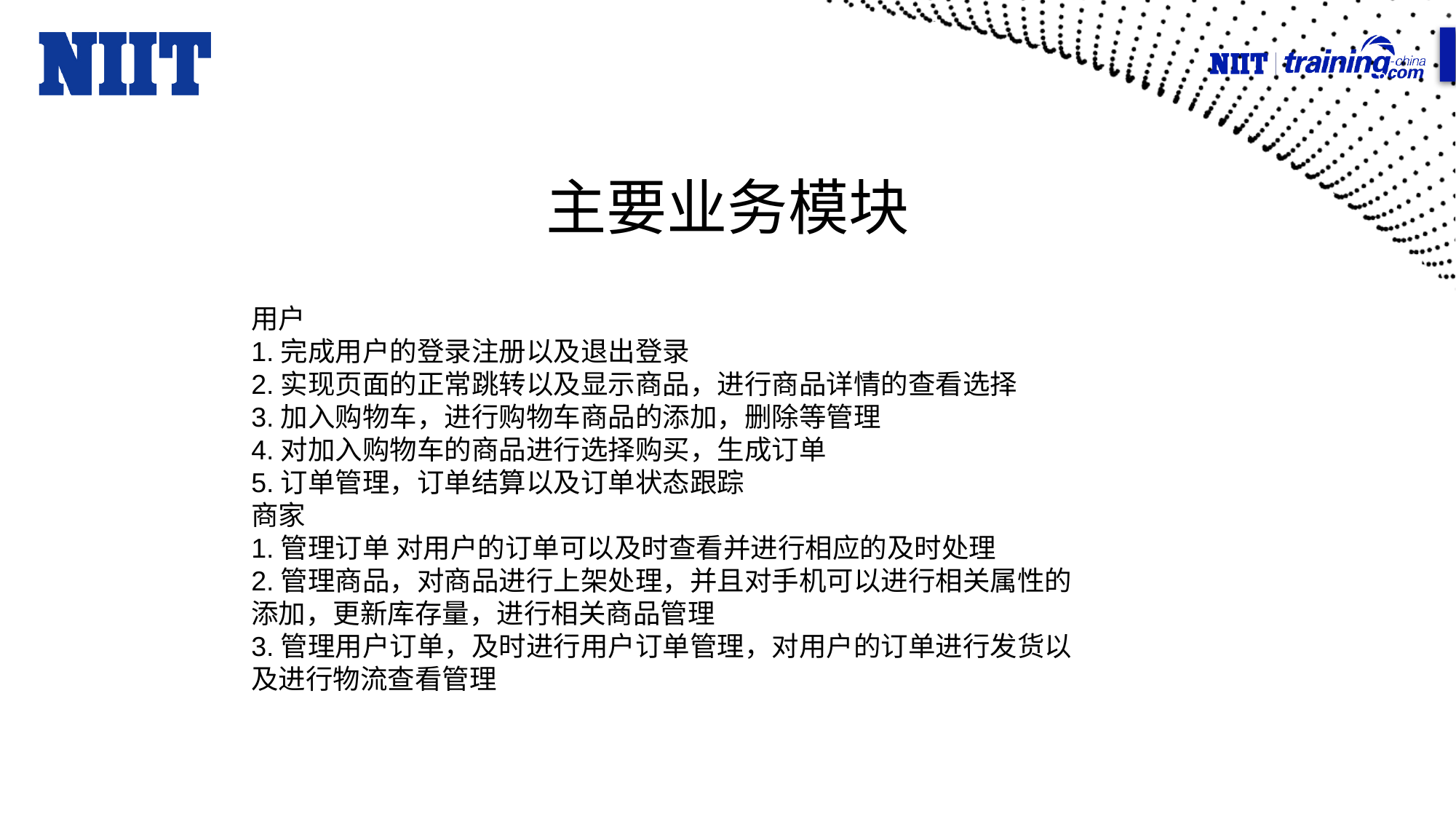

# 主要业务模块
用户
1.完成用户的登录注册以及退出登录
2.实现页面的正常跳转以及显示商品，进行商品详情的查看选择
3.加入购物车，进行购物车商品的添加，删除等管理
4.对加入购物车的商品进行选择购买，生成订单
5.订单管理，订单结算以及订单状态跟踪
商家
1.管理订单 对用户的订单可以及时查看并进行相应的及时处理
2.管理商品，对商品进行上架处理，并且对手机可以进行相关属性的添加，更新库存量，进行相关商品管理
3.管理用户订单，及时进行用户订单管理，对用户的订单进行发货以及进行物流查看管理